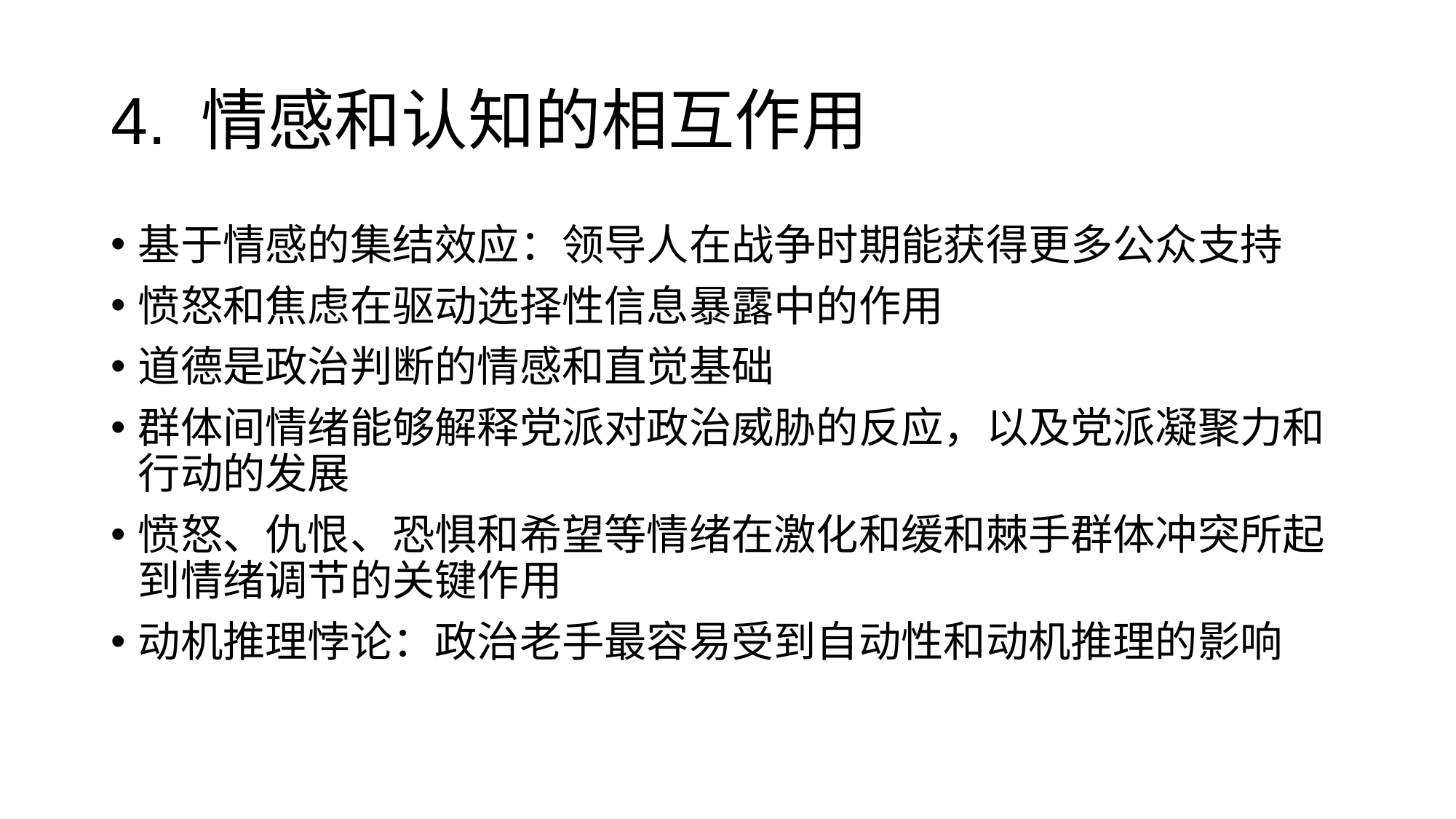

# 4. 情感和认知的相互作用
基于情感的集结效应：领导人在战争时期能获得更多公众支持
愤怒和焦虑在驱动选择性信息暴露中的作用
道德是政治判断的情感和直觉基础
群体间情绪能够解释党派对政治威胁的反应，以及党派凝聚力和行动的发展
愤怒、仇恨、恐惧和希望等情绪在激化和缓和棘手群体冲突所起到情绪调节的关键作用
动机推理悖论：政治老手最容易受到自动性和动机推理的影响